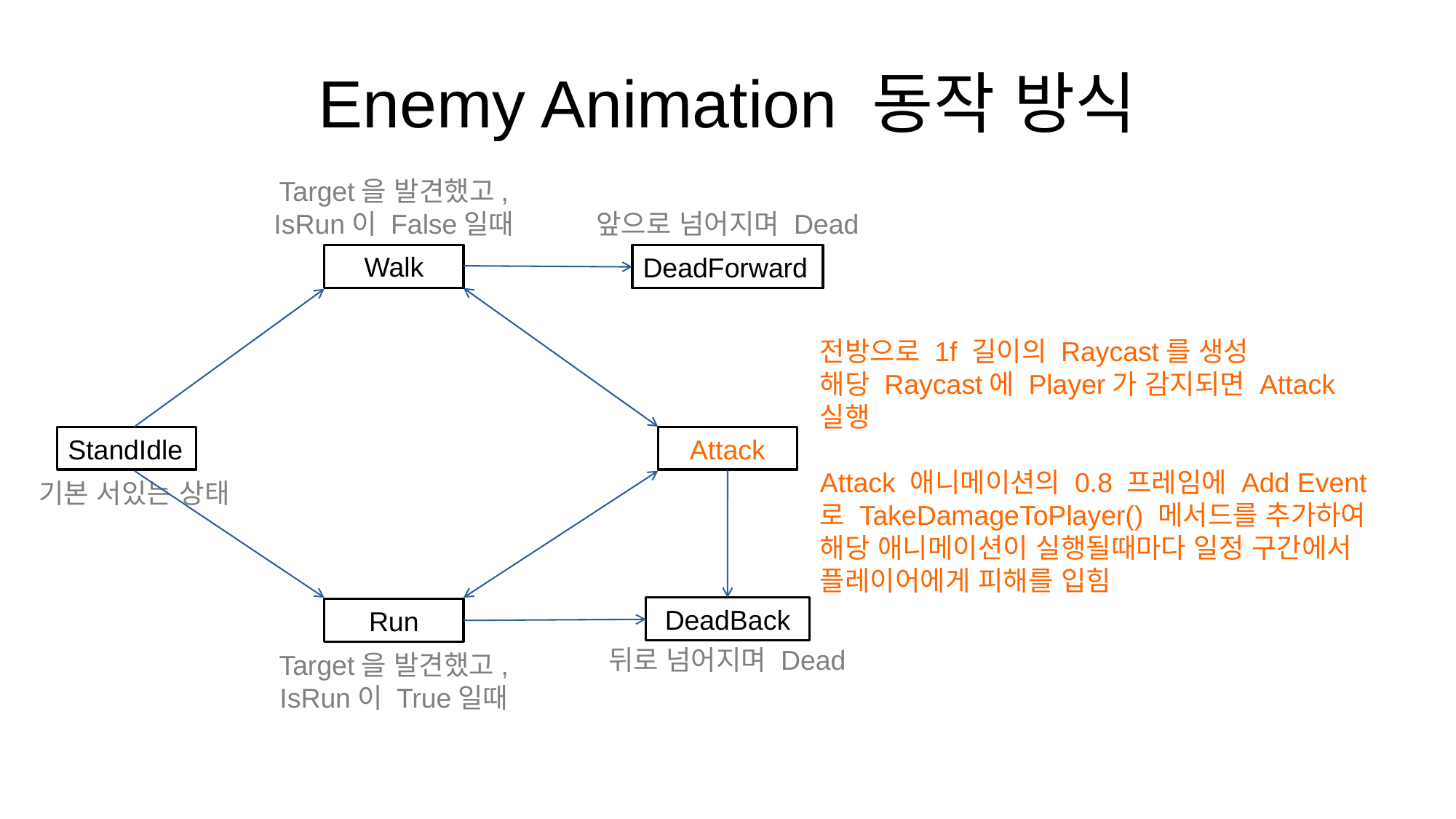

# Enemy Animation 동작 방식
Target을 발견했고,
IsRun이 False일때
앞으로 넘어지며 Dead
Walk

DeadForward
전방으로 1f 길이의 Raycast를 생성
해당 Raycast에 Player가 감지되면 Attack 실행
Attack 애니메이션의 0.8 프레임에 Add Event로 TakeDamageToPlayer() 메서드를 추가하여 해당 애니메이션이 실행될때마다 일정 구간에서 플레이어에게 피해를 입힘

StandIdle

Attack
기본 서있는 상태

DeadBack

Run
뒤로 넘어지며 Dead
Target을 발견했고,
IsRun이 True일때